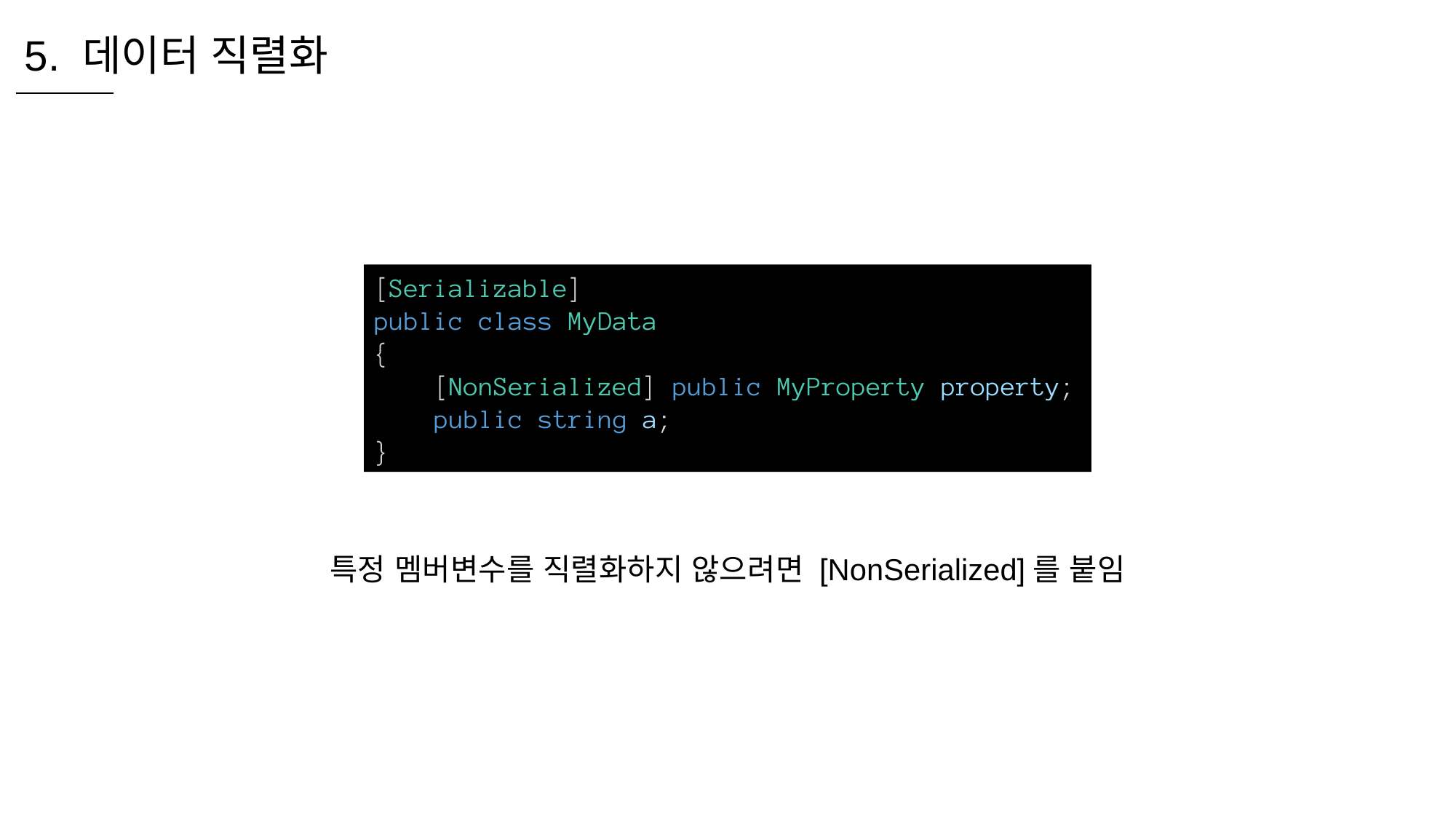

5. 데이터 직렬화
[Serializable]
public class MyData
{
    [NonSerialized] public MyProperty property;
    public string a;
}
특정 멤버변수를 직렬화하지 않으려면 [NonSerialized]를 붙임